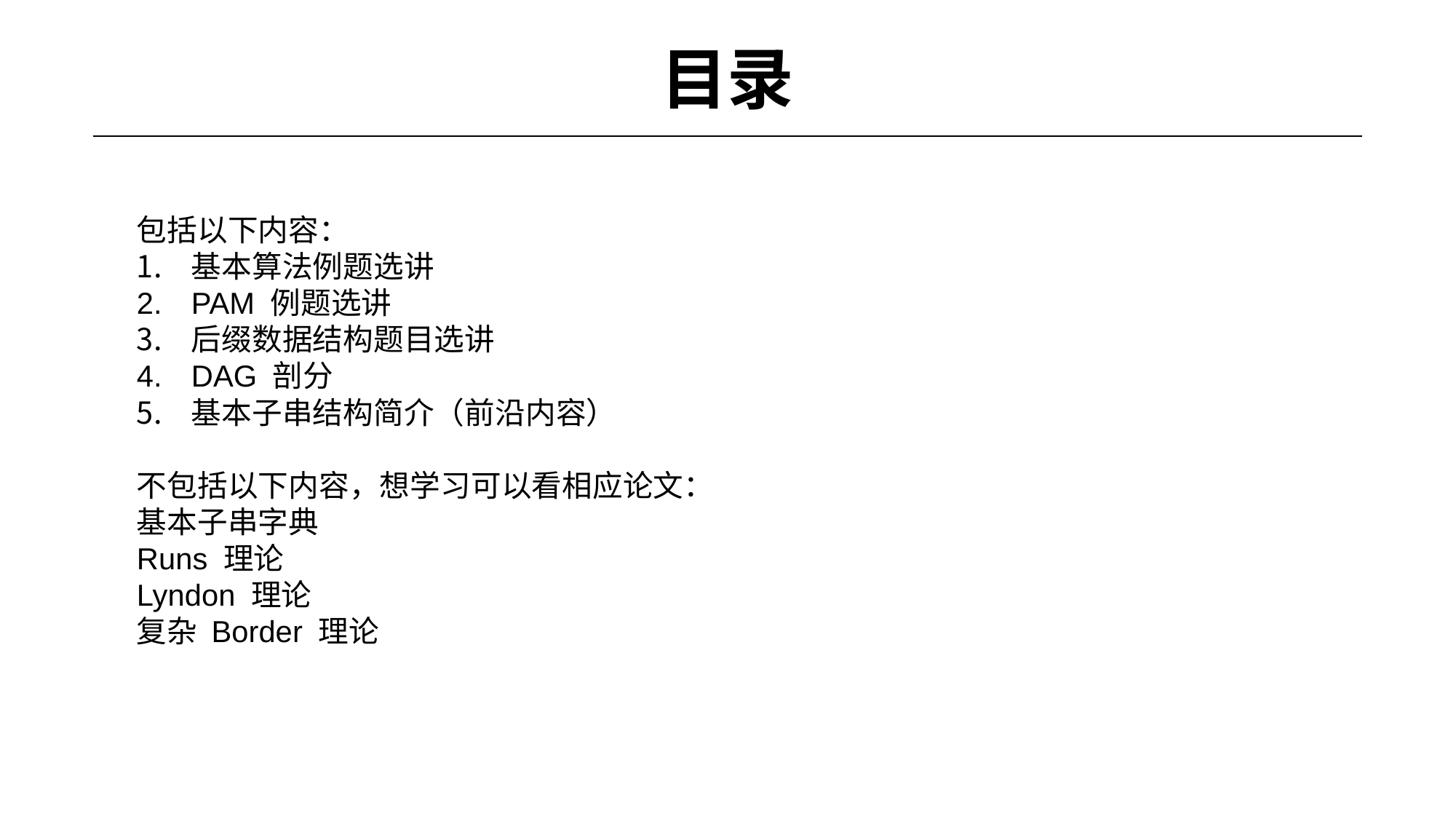

# 目录
包括以下内容：
基本算法例题选讲
PAM 例题选讲
后缀数据结构题目选讲
DAG 剖分
基本子串结构简介（前沿内容）

不包括以下内容，想学习可以看相应论文：
基本子串字典
Runs 理论
Lyndon 理论
复杂 Border 理论